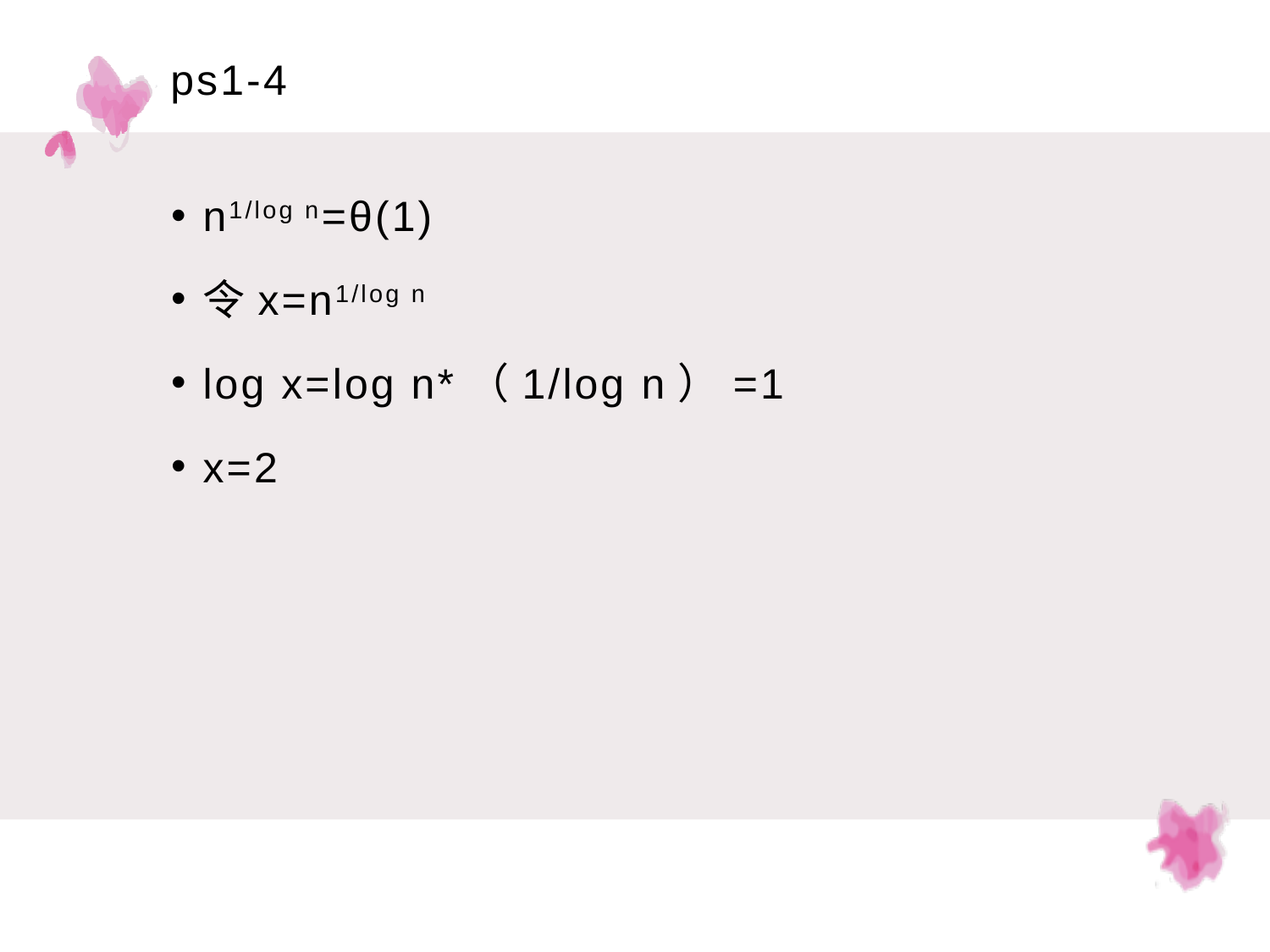

ps1-4
n1/log n=θ(1)
令x=n1/log n
log x=log n*（1/log n）=1
x=2